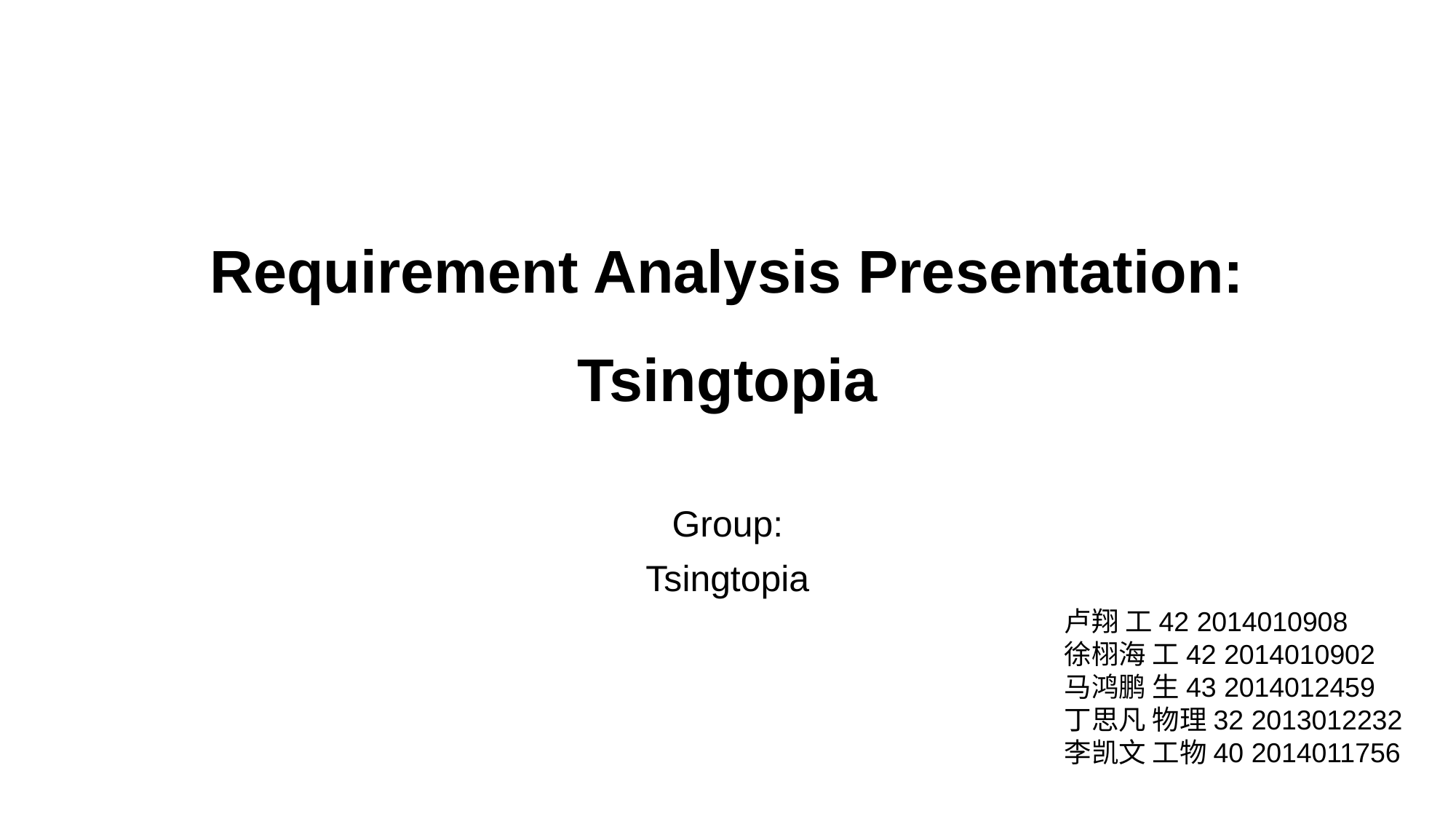

# Requirement Analysis Presentation: Tsingtopia
Group:
Tsingtopia
卢翔 工42 2014010908
徐栩海 工42 2014010902
马鸿鹏 生43 2014012459
丁思凡 物理32 2013012232
李凯文 工物40 2014011756